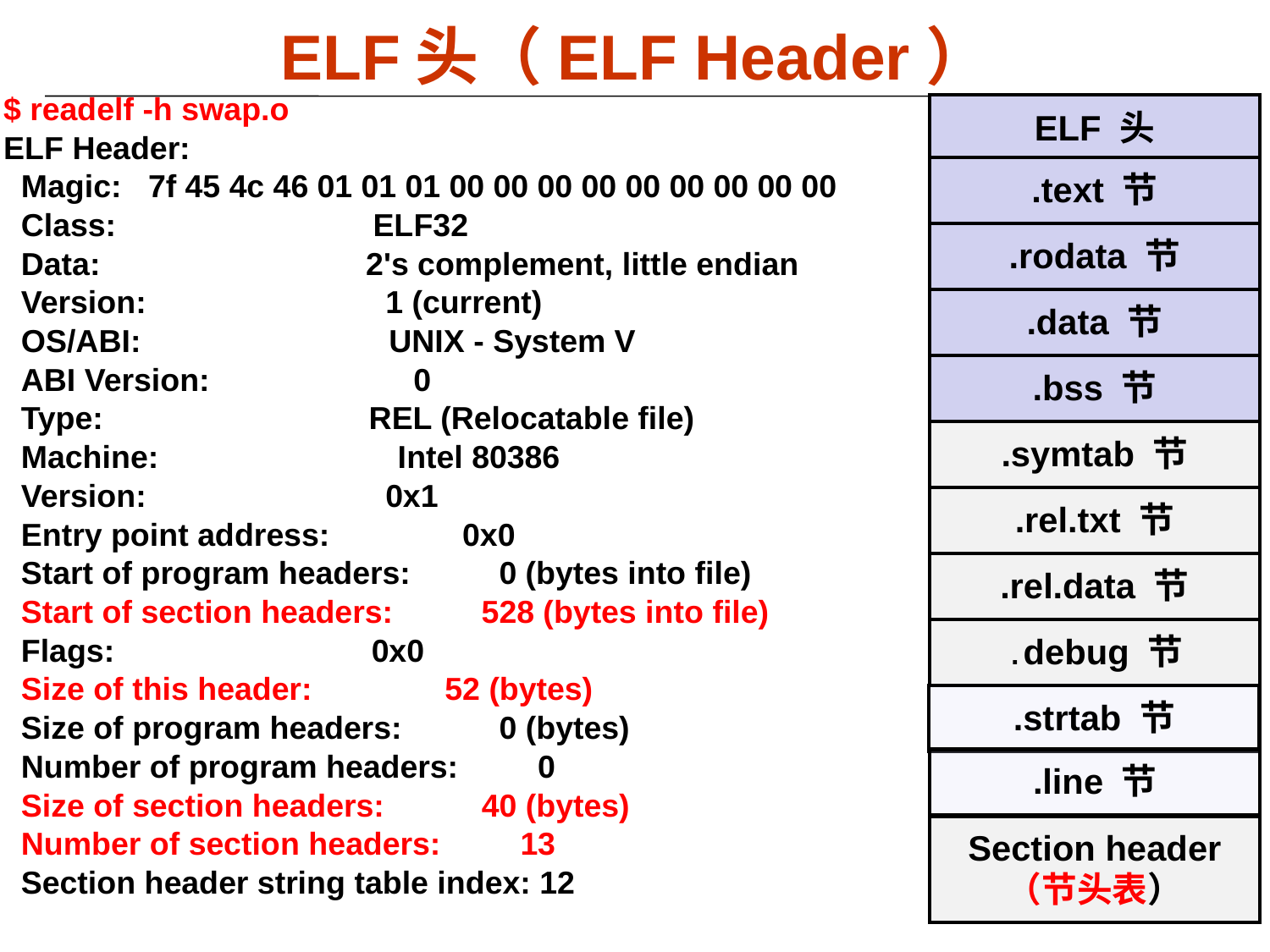

# ELF头（ELF Header）
0
ELF 头
.text 节
.rodata 节
.data 节
.bss 节
.symtab 节
.rel.txt 节
.rel.data 节
.debug 节
.strtab 节
.line 节
Section header
（节头表）
$ readelf -h swap.o
ELF Header:
  Magic:   7f 45 4c 46 01 01 01 00 00 00 00 00 00 00 00 00
  Class:                             ELF32
  Data:                              2's complement, little endian
  Version:                           1 (current)
  OS/ABI:                            UNIX - System V
  ABI Version:                       0
  Type:                              REL (Relocatable file)
  Machine:                           Intel 80386
  Version:                           0x1
  Entry point address:               0x0
  Start of program headers:          0 (bytes into file)
  Start of section headers:          528 (bytes into file)
  Flags:                             0x0
  Size of this header:               52 (bytes)
  Size of program headers:           0 (bytes)
  Number of program headers:         0
  Size of section headers:           40 (bytes)
  Number of section headers:         13
  Section header string table index: 12